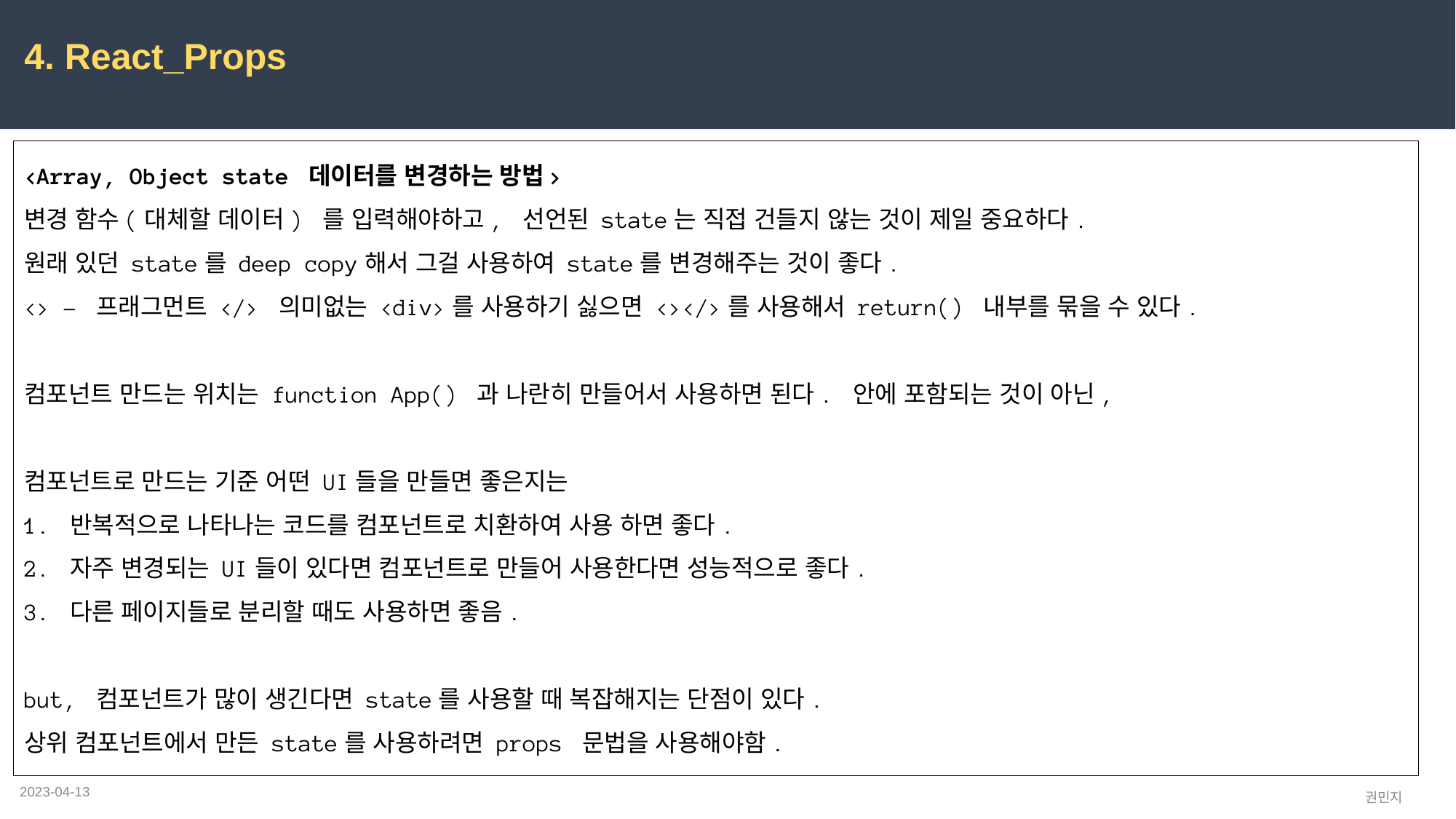

4. React_Props
<Array, Object state 데이터를 변경하는 방법>
변경 함수(대체할 데이터) 를 입력해야하고, 선언된 state는 직접 건들지 않는 것이 제일 중요하다.
원래 있던 state를 deep copy해서 그걸 사용하여 state를 변경해주는 것이 좋다.
<> - 프래그먼트 </> 의미없는 <div>를 사용하기 싫으면 <></>를 사용해서 return() 내부를 묶을 수 있다.

컴포넌트 만드는 위치는 function App() 과 나란히 만들어서 사용하면 된다. 안에 포함되는 것이 아닌,

컴포넌트로 만드는 기준 어떤 UI들을 만들면 좋은지는
1. 반복적으로 나타나는 코드를 컴포넌트로 치환하여 사용 하면 좋다.
2. 자주 변경되는 UI들이 있다면 컴포넌트로 만들어 사용한다면 성능적으로 좋다.
3. 다른 페이지들로 분리할 때도 사용하면 좋음.

but, 컴포넌트가 많이 생긴다면 state를 사용할 때 복잡해지는 단점이 있다.
상위 컴포넌트에서 만든 state를 사용하려면 props 문법을 사용해야함.
2023-04-13
권민지